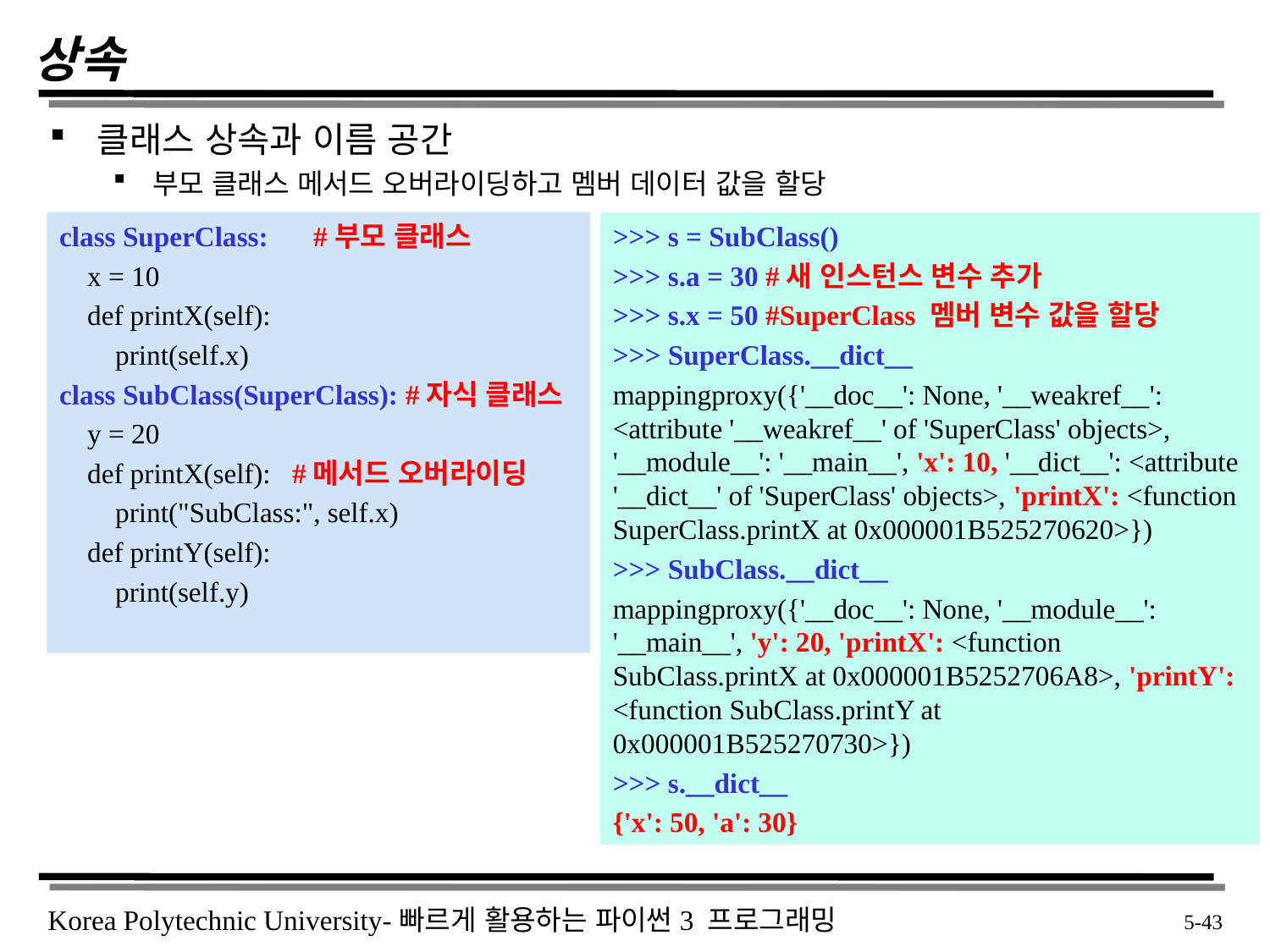

# 상속
클래스 상속과 이름 공간
부모 클래스 메서드 오버라이딩하고 멤버 데이터 값을 할당

class SuperClass: 	#부모 클래스
    x = 10
    def printX(self):
        print(self.x)
class SubClass(SuperClass): #자식 클래스
    y = 20
    def printX(self):   #메서드 오버라이딩
        print("SubClass:", self.x)
    def printY(self):
        print(self.y)

>>> s = SubClass()
>>> s.a = 30 #새 인스턴스 변수 추가
>>> s.x = 50 #SuperClass 멤버 변수 값을 할당
>>> SuperClass.__dict__
mappingproxy({'__doc__': None, '__weakref__': <attribute '__weakref__' of 'SuperClass' objects>, '__module__': '__main__', 'x': 10, '__dict__': <attribute '__dict__' of 'SuperClass' objects>, 'printX': <function SuperClass.printX at 0x000001B525270620>})
>>> SubClass.__dict__
mappingproxy({'__doc__': None, '__module__': '__main__', 'y': 20, 'printX': <function SubClass.printX at 0x000001B5252706A8>, 'printY': <function SubClass.printY at 0x000001B525270730>})
>>> s.__dict__
{'x': 50, 'a': 30}
 5-43